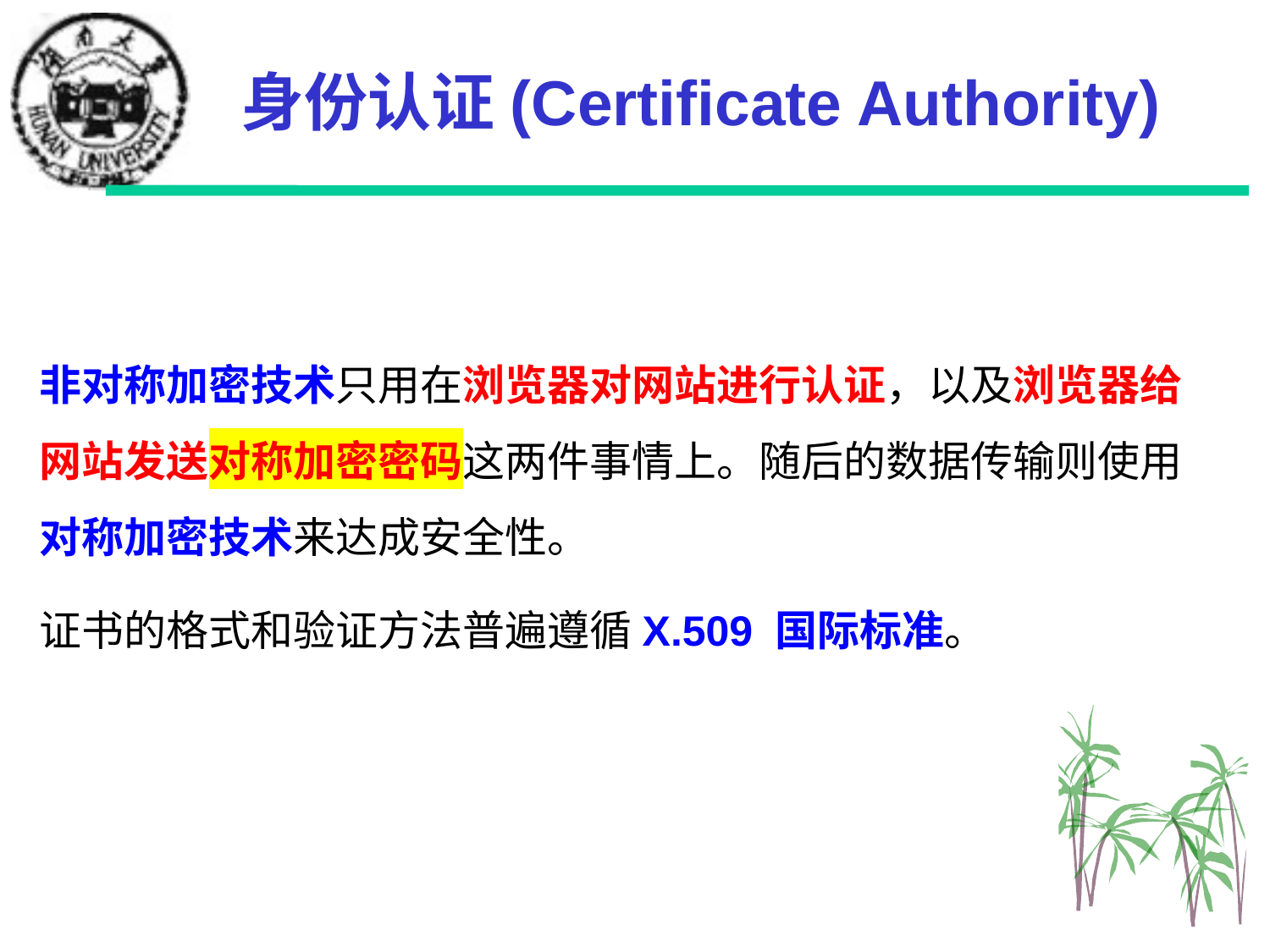

身份认证(Certificate Authority)
非对称加密技术只用在浏览器对网站进行认证，以及浏览器给网站发送对称加密密码这两件事情上。随后的数据传输则使用对称加密技术来达成安全性。
证书的格式和验证方法普遍遵循X.509 国际标准。